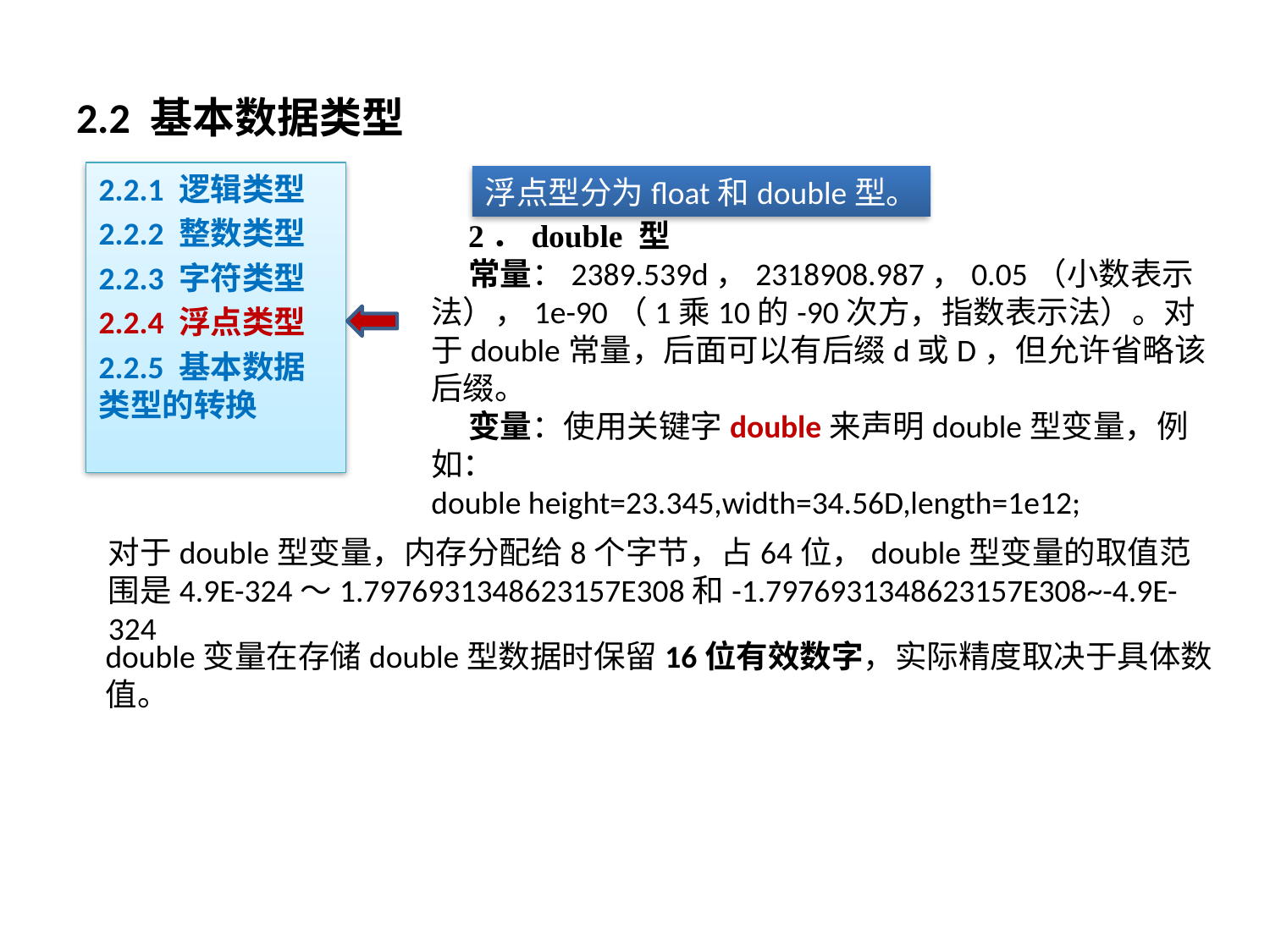

# 2.2 基本数据类型
2.2.1 逻辑类型
2.2.2 整数类型
2.2.3 字符类型
2.2.4 浮点类型
2.2.5 基本数据类型的转换

浮点型分为float和double型。
2．double 型
常量：2389.539d，2318908.987，0.05（小数表示法），1e-90（1乘10的-90次方，指数表示法）。对于double常量，后面可以有后缀d或D，但允许省略该后缀。
变量：使用关键字double来声明double型变量，例如：
double height=23.345,width=34.56D,length=1e12;

对于double型变量，内存分配给8个字节，占64位，double型变量的取值范围是4.9E-324～1.7976931348623157E308和-1.7976931348623157E308~-4.9E-324
double变量在存储double型数据时保留16位有效数字，实际精度取决于具体数值。